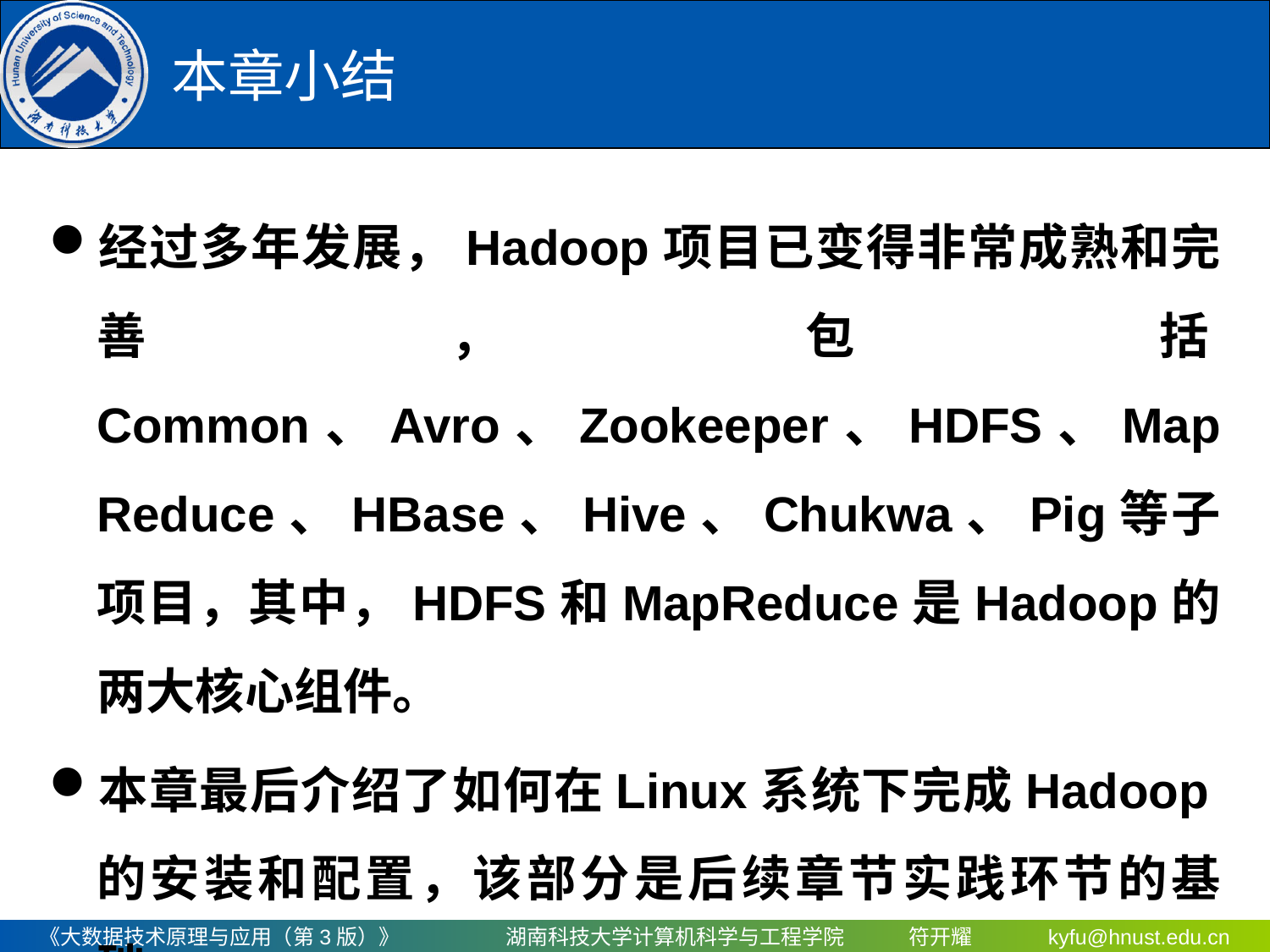

# 本章小结
经过多年发展，Hadoop项目已变得非常成熟和完善，包括Common、Avro、Zookeeper、HDFS、MapReduce、HBase、Hive、Chukwa、Pig等子项目，其中，HDFS和MapReduce是Hadoop的两大核心组件。
本章最后介绍了如何在Linux系统下完成Hadoop的安装和配置，该部分是后续章节实践环节的基础。